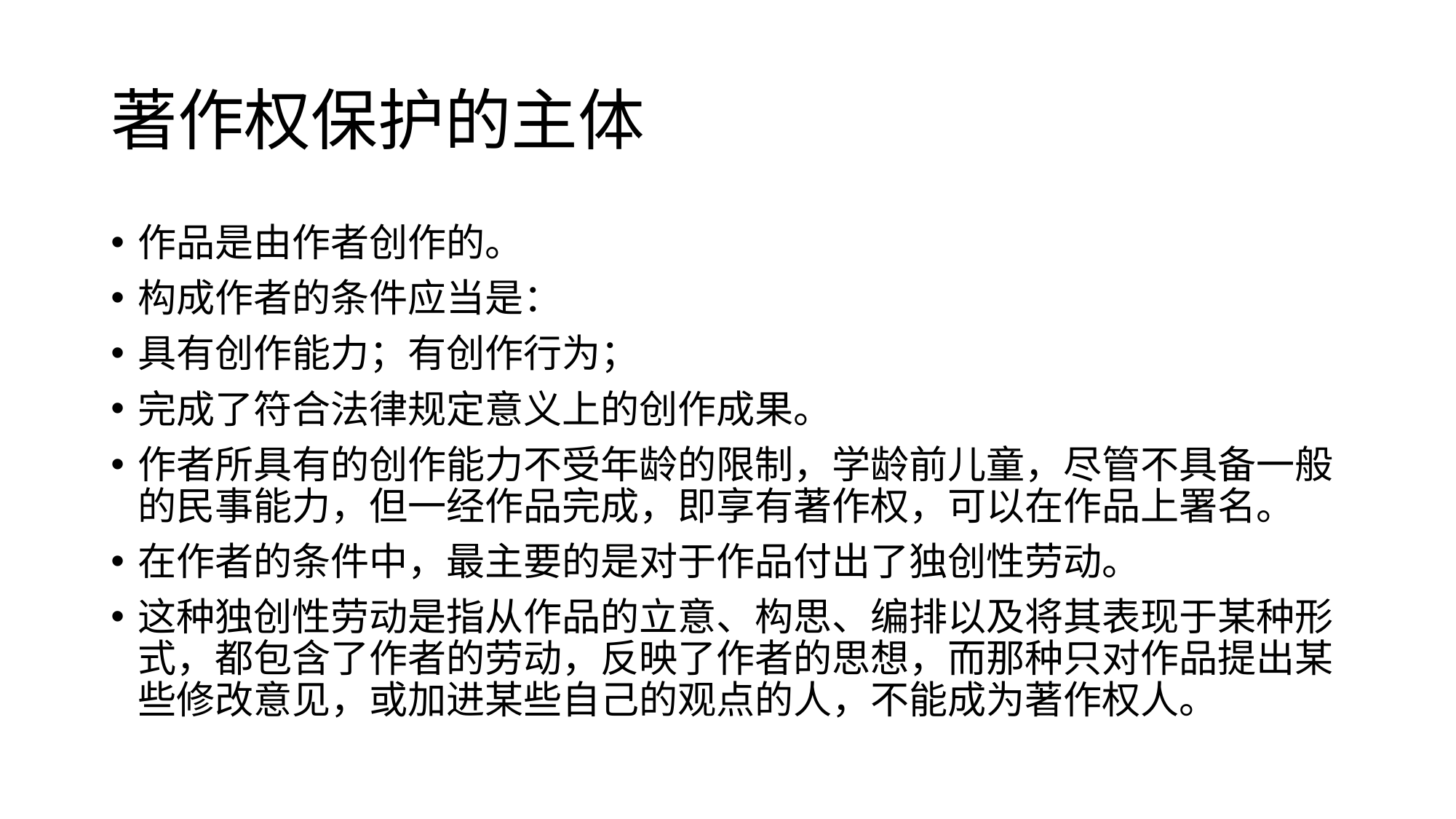

# 著作权保护的主体
作品是由作者创作的。
构成作者的条件应当是：
具有创作能力；有创作行为；
完成了符合法律规定意义上的创作成果。
作者所具有的创作能力不受年龄的限制，学龄前儿童，尽管不具备一般的民事能力，但一经作品完成，即享有著作权，可以在作品上署名。
在作者的条件中，最主要的是对于作品付出了独创性劳动。
这种独创性劳动是指从作品的立意、构思、编排以及将其表现于某种形式，都包含了作者的劳动，反映了作者的思想，而那种只对作品提出某些修改意见，或加进某些自己的观点的人，不能成为著作权人。